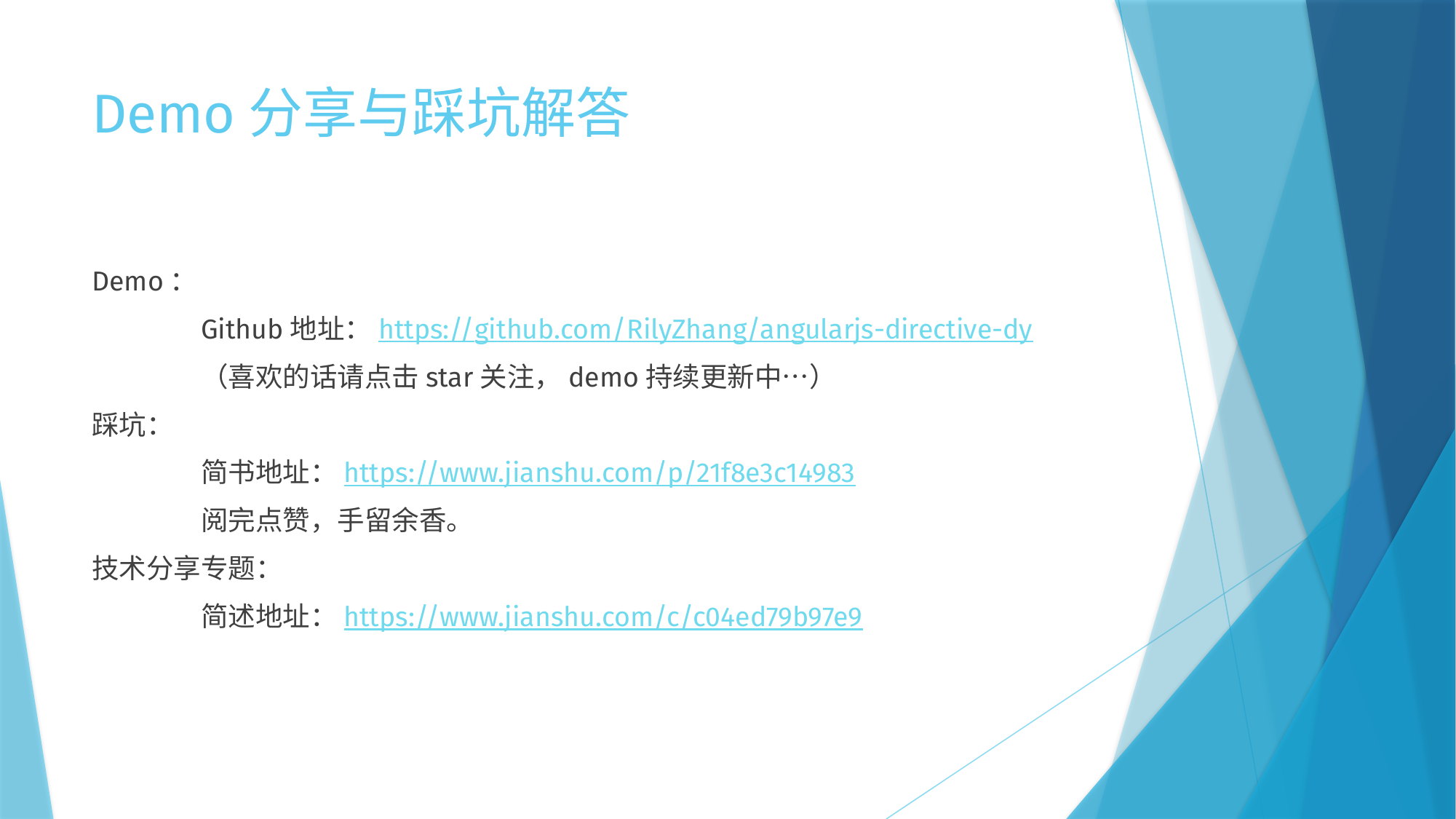

# Demo分享与踩坑解答
Demo：
	Github地址：https://github.com/RilyZhang/angularjs-directive-dy
	（喜欢的话请点击star关注，demo持续更新中…）
踩坑：
	简书地址：https://www.jianshu.com/p/21f8e3c14983
	阅完点赞，手留余香。
技术分享专题：
	简述地址：https://www.jianshu.com/c/c04ed79b97e9